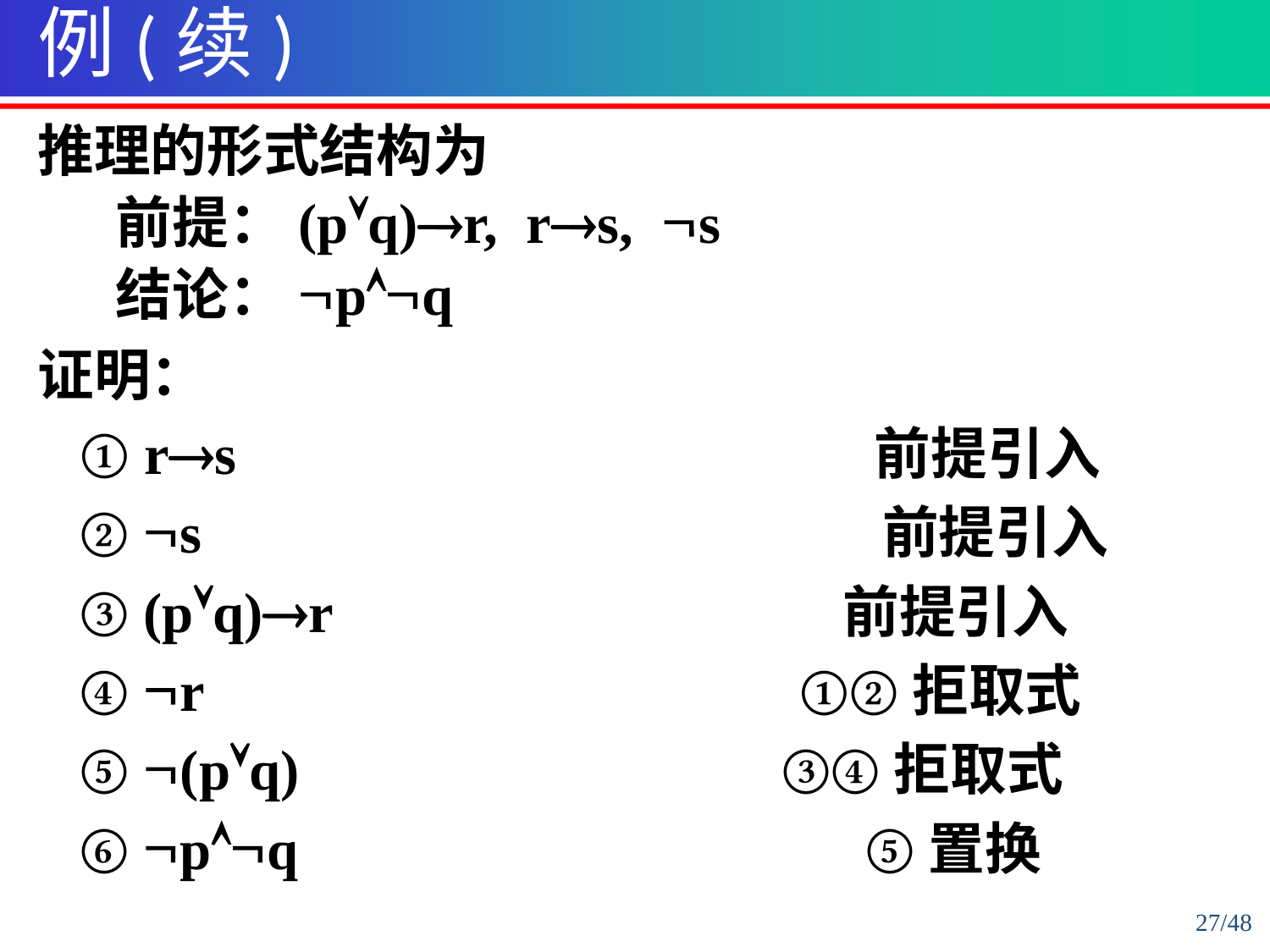

例(续)
推理的形式结构为
     前提：(p∨q)→r,  r→s,  ¬s
     结论：¬p∧¬q
证明：
   ① r→s                                            前提引入
   ② ¬s                                               前提引入
   ③ (p∨q)→r                                   前提引入
   ④ ¬r                                          ①②拒取式
   ⑤ ¬(p∨q)                                  ③④拒取式
   ⑥ ¬p∧¬q                                        ⑤置换
27/48